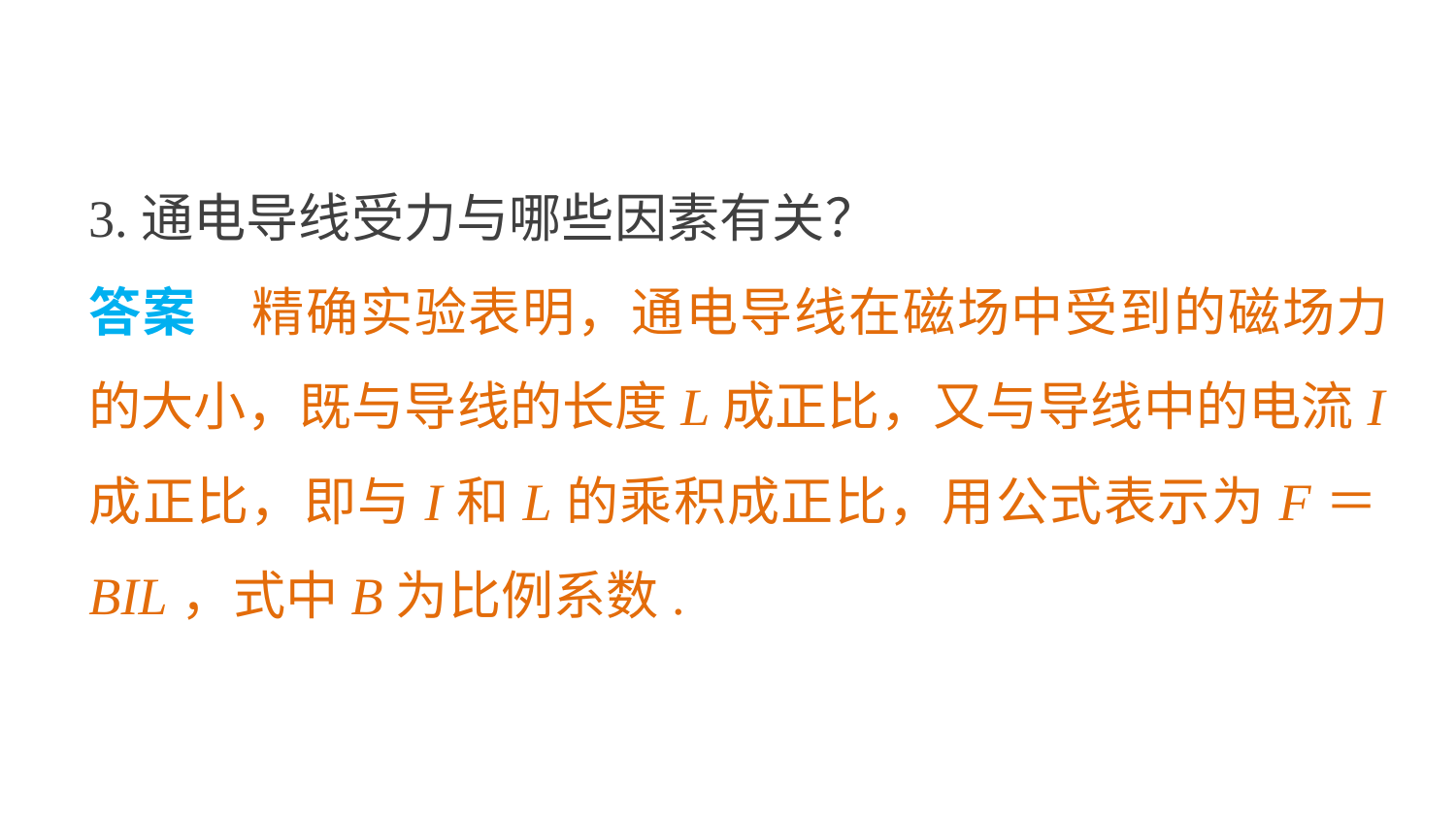

3.通电导线受力与哪些因素有关？
答案　精确实验表明，通电导线在磁场中受到的磁场力的大小，既与导线的长度L成正比，又与导线中的电流I成正比，即与I和L的乘积成正比，用公式表示为F＝BIL，式中B为比例系数.